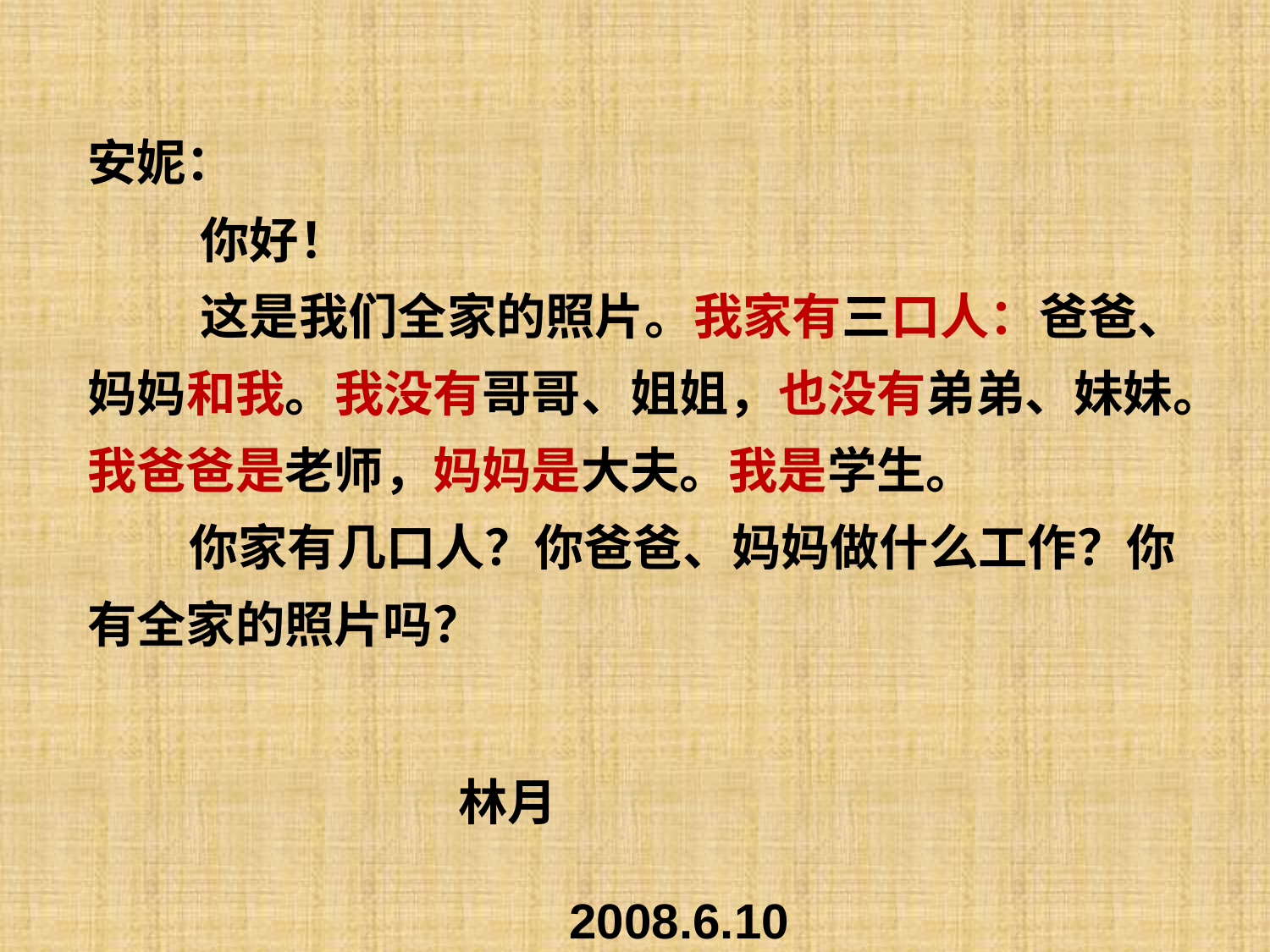

安妮：
         你好！
         这是我们全家的照片。我家有三口人：爸爸、妈妈和我。我没有哥哥、姐姐，也没有弟弟、妹妹。我爸爸是老师，妈妈是大夫。我是学生。
        你家有几口人？你爸爸、妈妈做什么工作？你有全家的照片吗？

                                林月
                                   2008.6.10